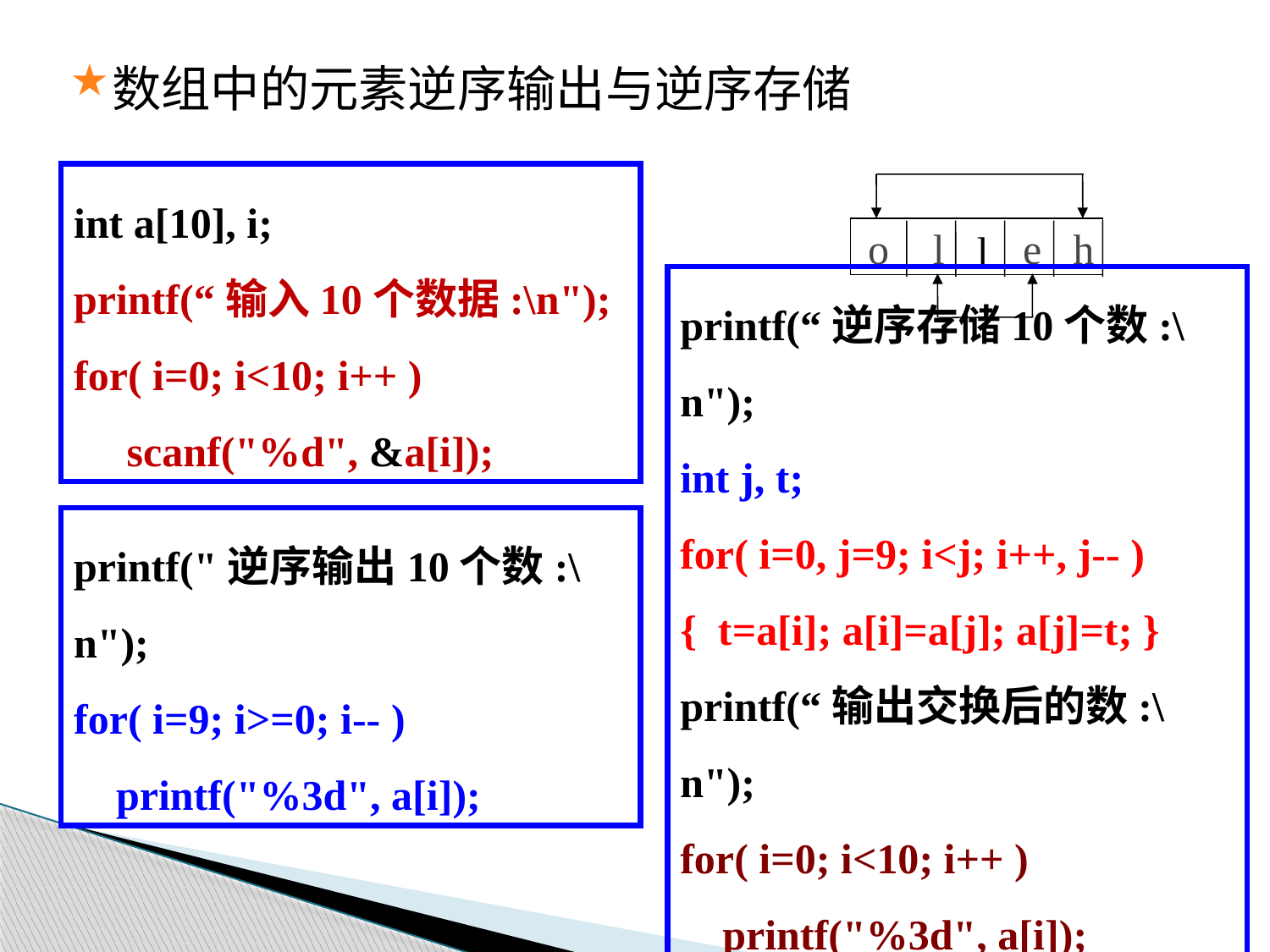

数组中的元素逆序输出与逆序存储
int a[10], i;
printf(“输入10个数据:\n");
for( i=0; i<10; i++ )
     scanf("%d", &a[i]);

 h   e   l    l   o

o
l
e
h

printf(“逆序存储10个数:\n");
int j, t;
for( i=0, j=9; i<j; i++, j-- )
{  t=a[i]; a[i]=a[j]; a[j]=t; }
printf(“输出交换后的数:\n");
for( i=0; i<10; i++ )
    printf("%3d", a[i]);
printf("逆序输出10个数:\n");
for( i=9; i>=0; i-- )
    printf("%3d", a[i]);